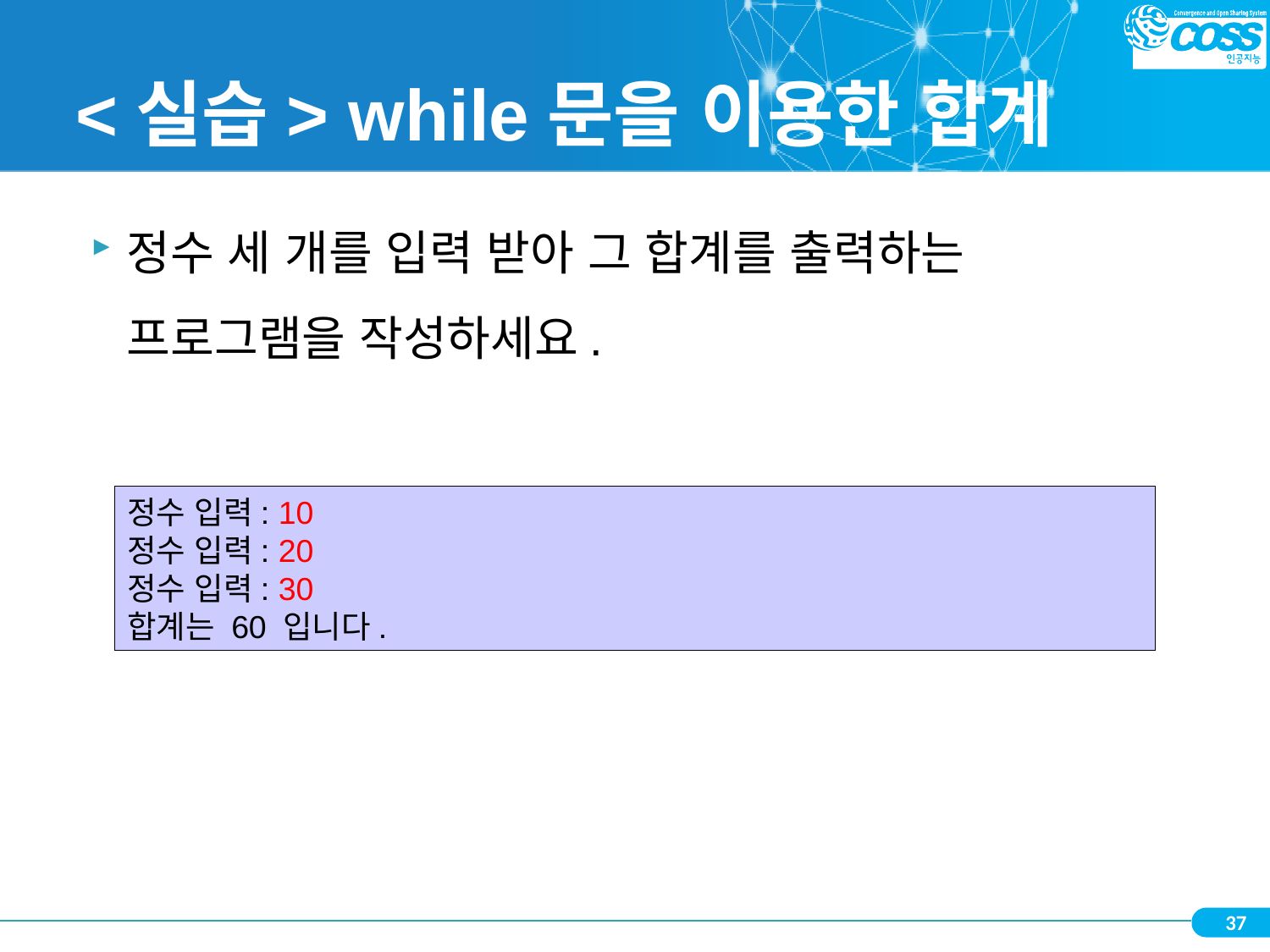

# <실습> while문을 이용한 합계
정수 세 개를 입력 받아 그 합계를 출력하는 프로그램을 작성하세요.
정수 입력: 10
정수 입력: 20
정수 입력: 30
합계는 60 입니다.